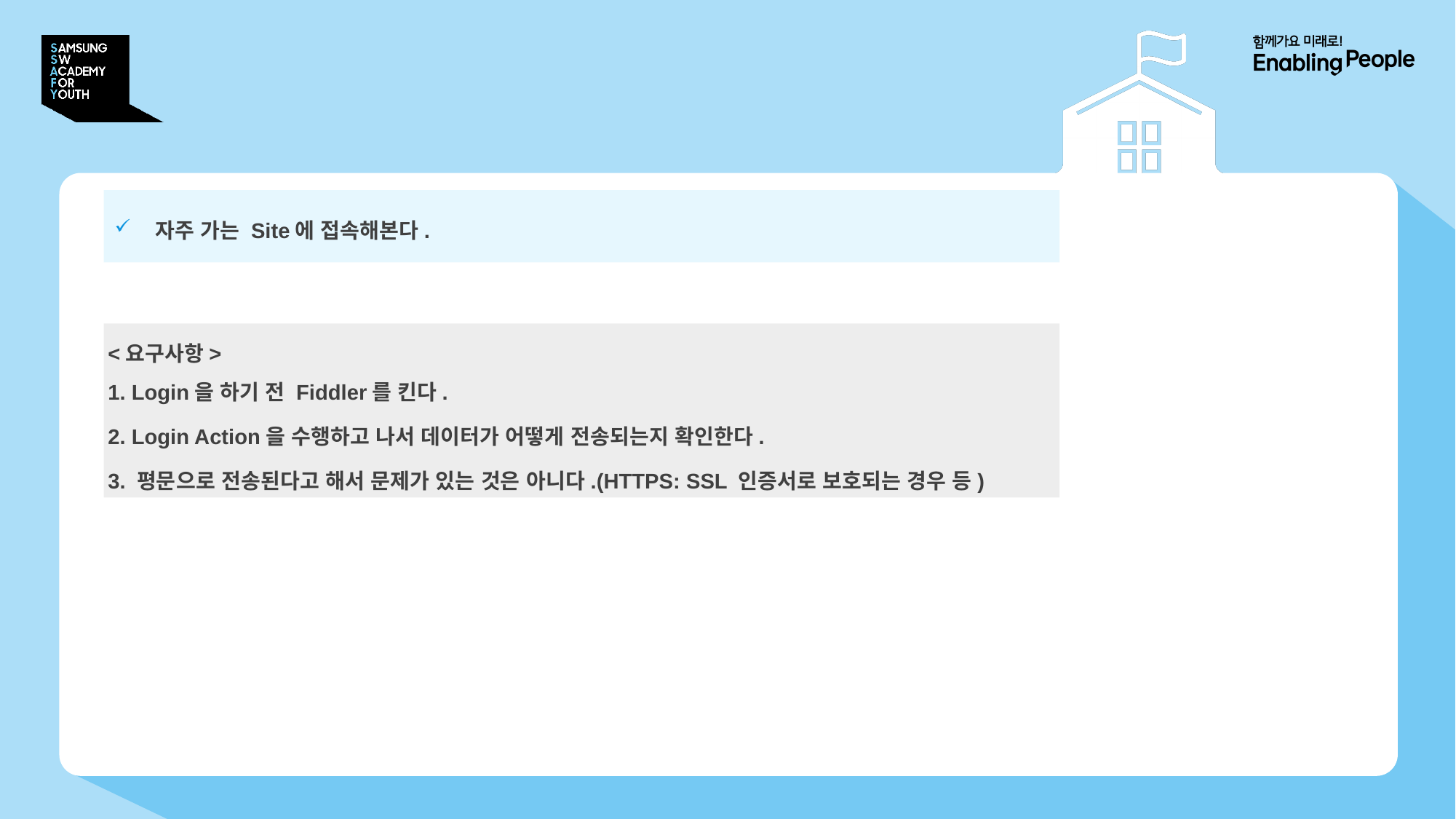

# 2. Site 접속
자주 가는 Site에 접속해본다.
<요구사항>
1. Login을 하기 전 Fiddler를 킨다.
2. Login Action을 수행하고 나서 데이터가 어떻게 전송되는지 확인한다.
3. 평문으로 전송된다고 해서 문제가 있는 것은 아니다.(HTTPS: SSL 인증서로 보호되는 경우 등)